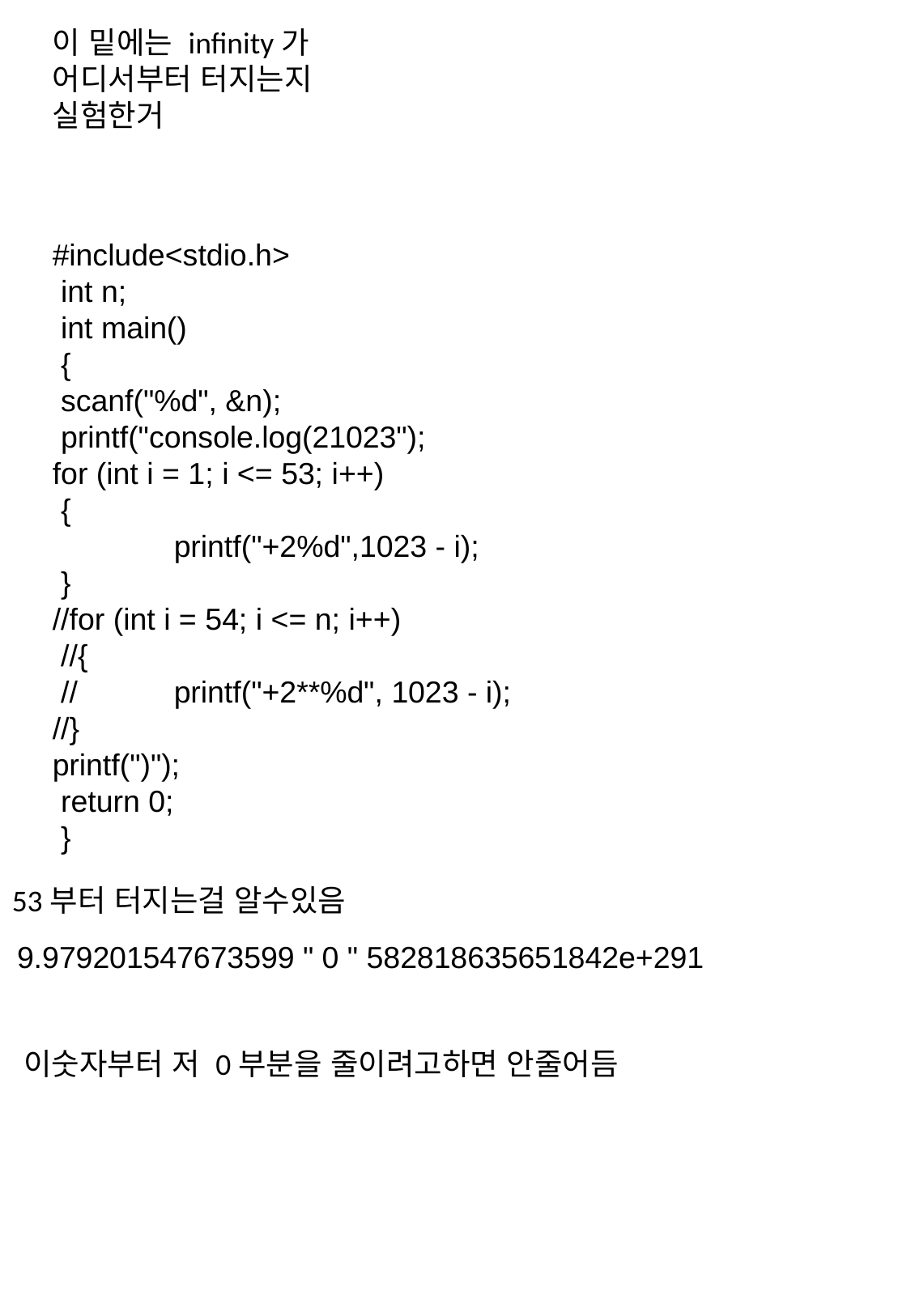

이 밑에는 infinity가 어디서부터 터지는지 실험한거
#include<stdio.h>
 int n;
 int main()
 {
 scanf("%d", &n);
 printf("console.log(21023");
for (int i = 1; i <= 53; i++)
 {
	printf("+2%d",1023 - i);
 }
//for (int i = 54; i <= n; i++)
 //{
 //	printf("+2**%d", 1023 - i);
//}
printf(")");
 return 0;
 }
53부터 터지는걸 알수있음
9.979201547673599 " 0 " 582818635651842e+291
이숫자부터 저 0부분을 줄이려고하면 안줄어듬